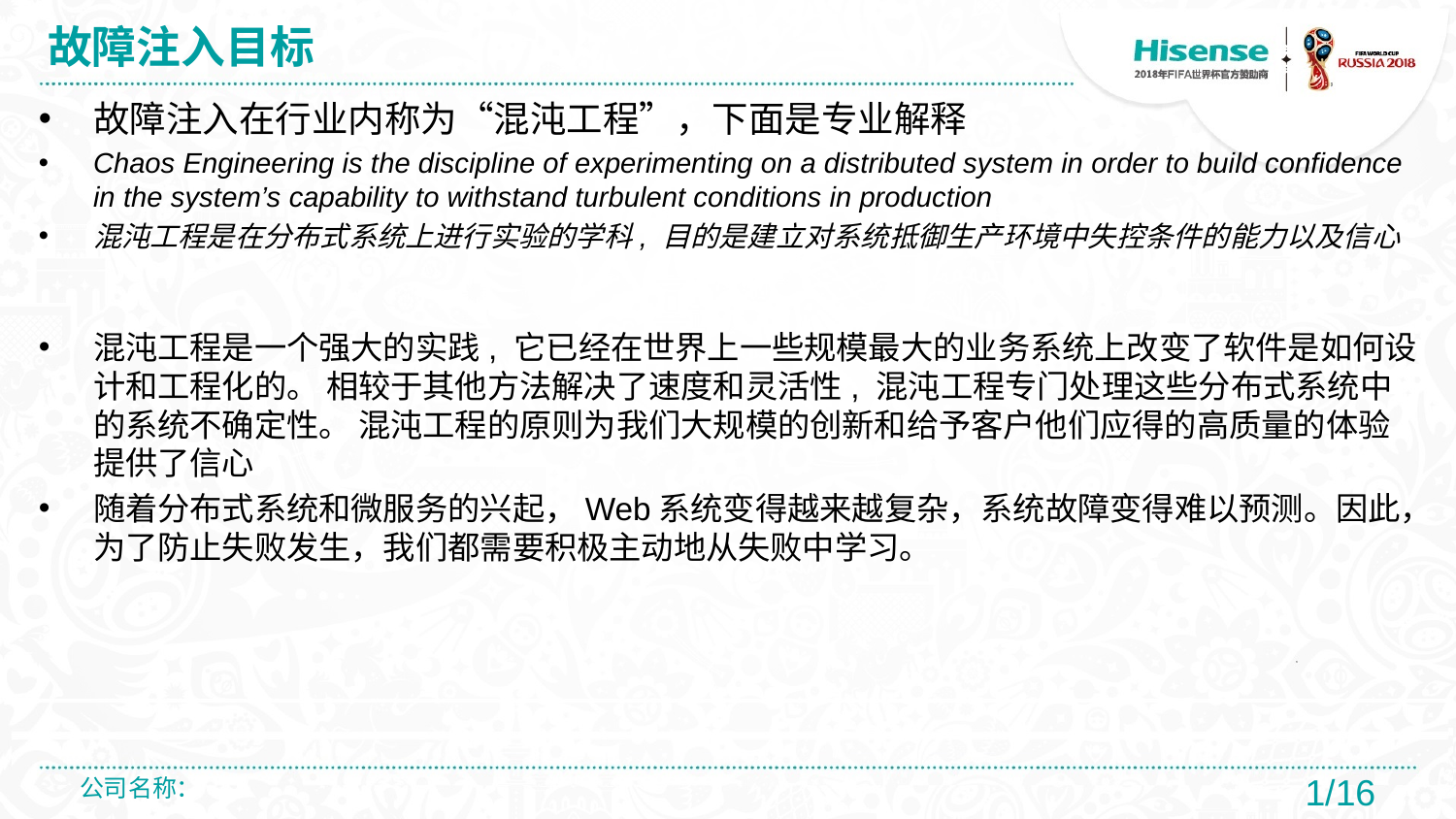

# 故障注入目标
故障注入在行业内称为“混沌工程”，下面是专业解释
Chaos Engineering is the discipline of experimenting on a distributed system in order to build confidence in the system’s capability to withstand turbulent conditions in production
混沌工程是在分布式系统上进行实验的学科, 目的是建立对系统抵御生产环境中失控条件的能力以及信心

混沌工程是一个强大的实践, 它已经在世界上一些规模最大的业务系统上改变了软件是如何设计和工程化的。 相较于其他方法解决了速度和灵活性, 混沌工程专门处理这些分布式系统中的系统不确定性。 混沌工程的原则为我们大规模的创新和给予客户他们应得的高质量的体验提供了信心
随着分布式系统和微服务的兴起，Web系统变得越来越复杂，系统故障变得难以预测。因此，为了防止失败发生，我们都需要积极主动地从失败中学习。
公司名称：
1/16